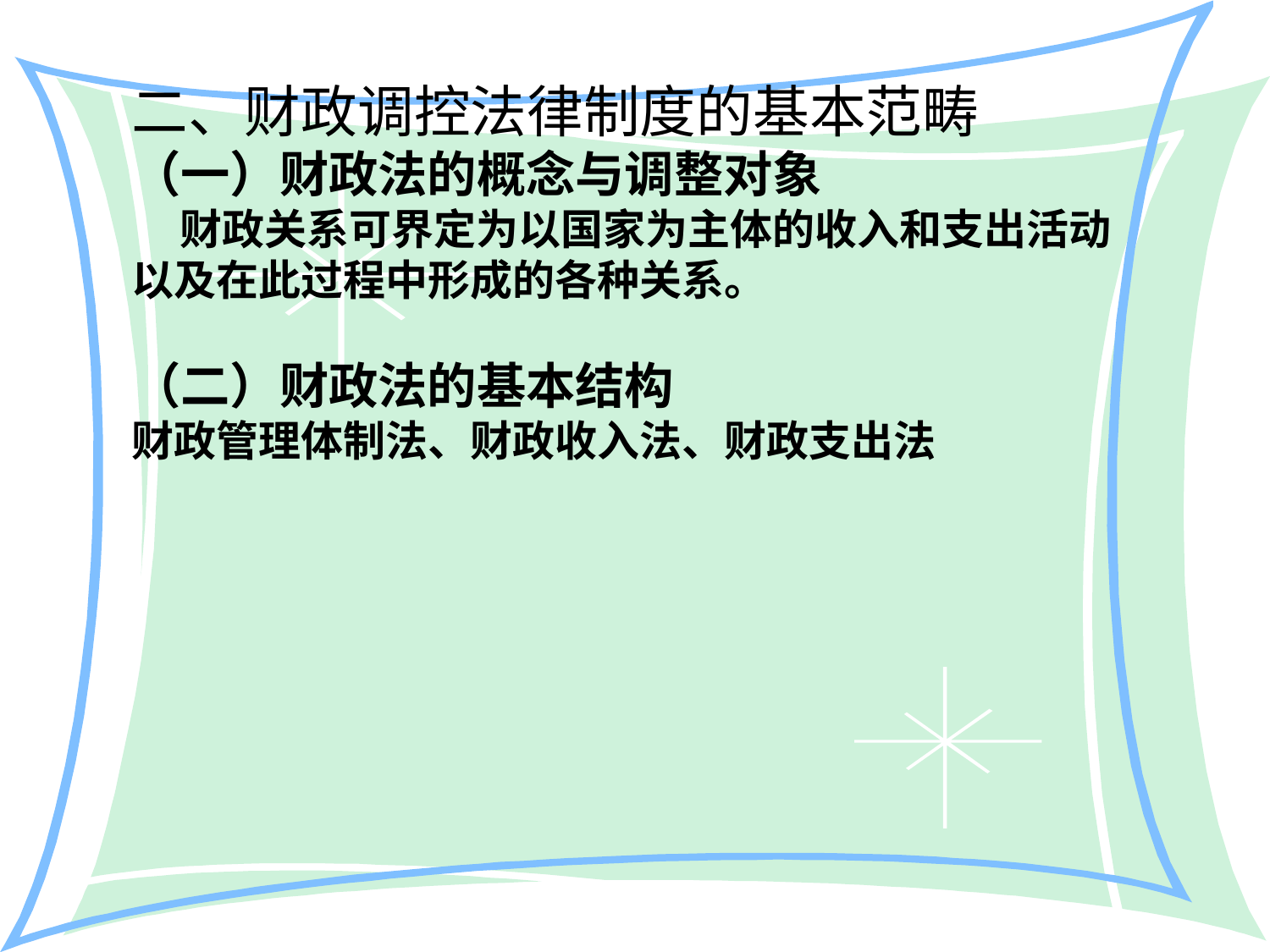

二、财政调控法律制度的基本范畴
（一）财政法的概念与调整对象
    财政关系可界定为以国家为主体的收入和支出活动以及在此过程中形成的各种关系。

（二）财政法的基本结构
财政管理体制法、财政收入法、财政支出法